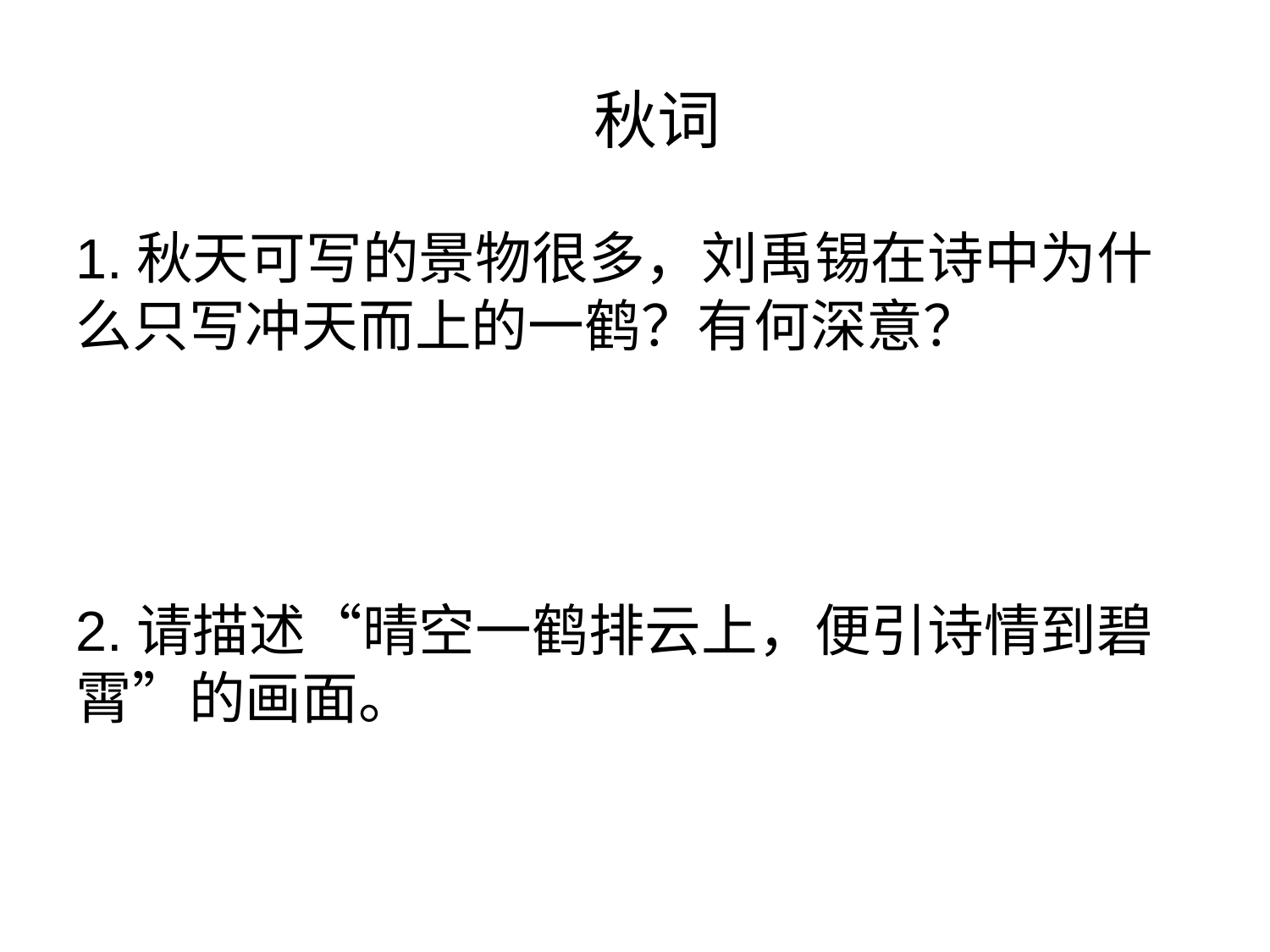

秋词
1.秋天可写的景物很多，刘禹锡在诗中为什么只写冲天而上的一鹤？有何深意？

2.请描述“晴空一鹤排云上，便引诗情到碧霄”的画面。